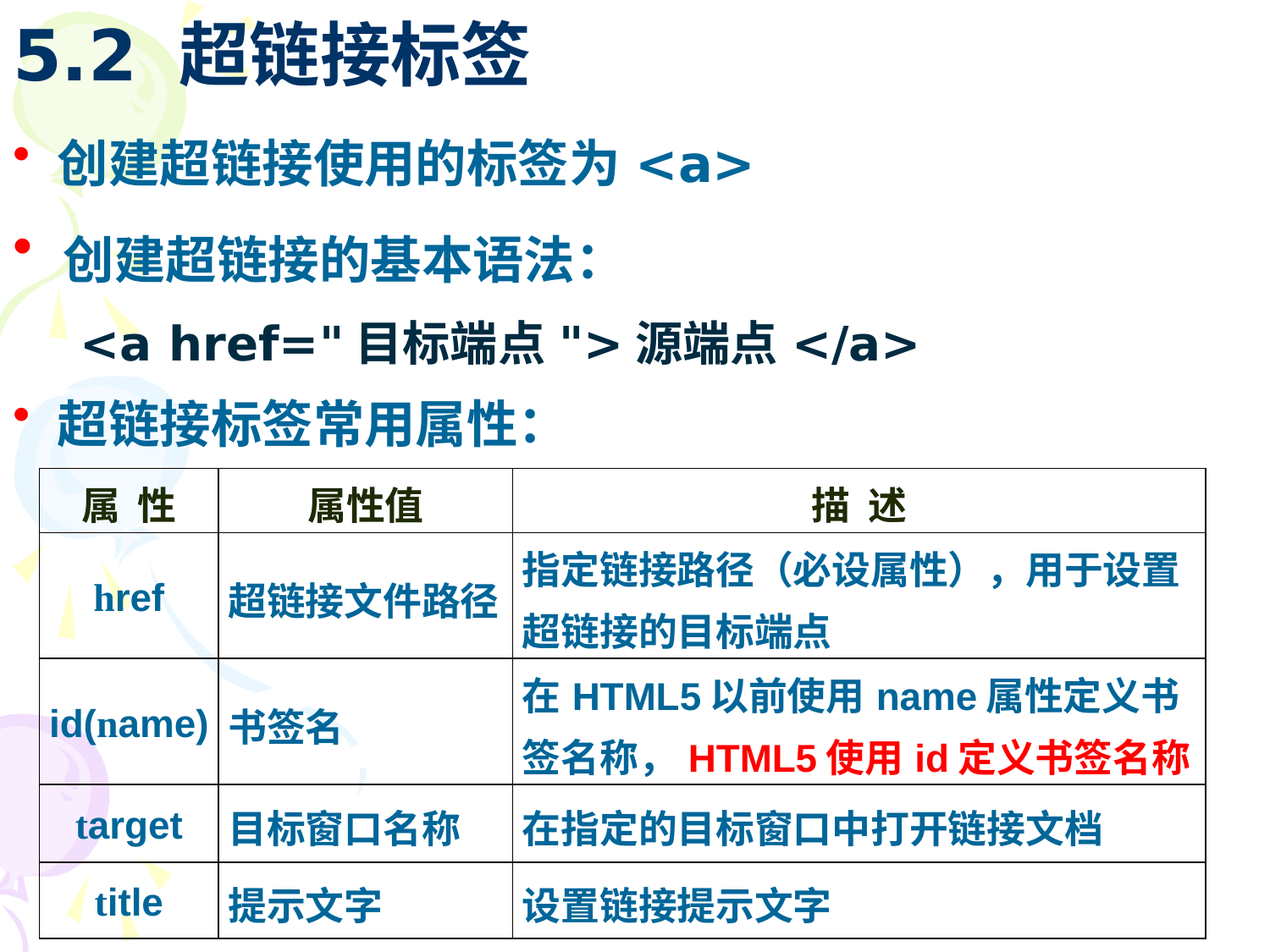

# 5.2 超链接标签
| 创建超链接使用的标签为<a> |
| --- |
| 创建超链接的基本语法： <a href="目标端点">源端点</a> |
| --- |
| 超链接标签常用属性： |
| --- |
| 属 性 | 属性值 | 描 述 |
| --- | --- | --- |
| href | 超链接文件路径 | 指定链接路径（必设属性），用于设置超链接的目标端点 |
| id(name) | 书签名 | 在HTML5以前使用name属性定义书签名称，HTML5使用id定义书签名称 |
| target | 目标窗口名称 | 在指定的目标窗口中打开链接文档 |
| title | 提示文字 | 设置链接提示文字 |